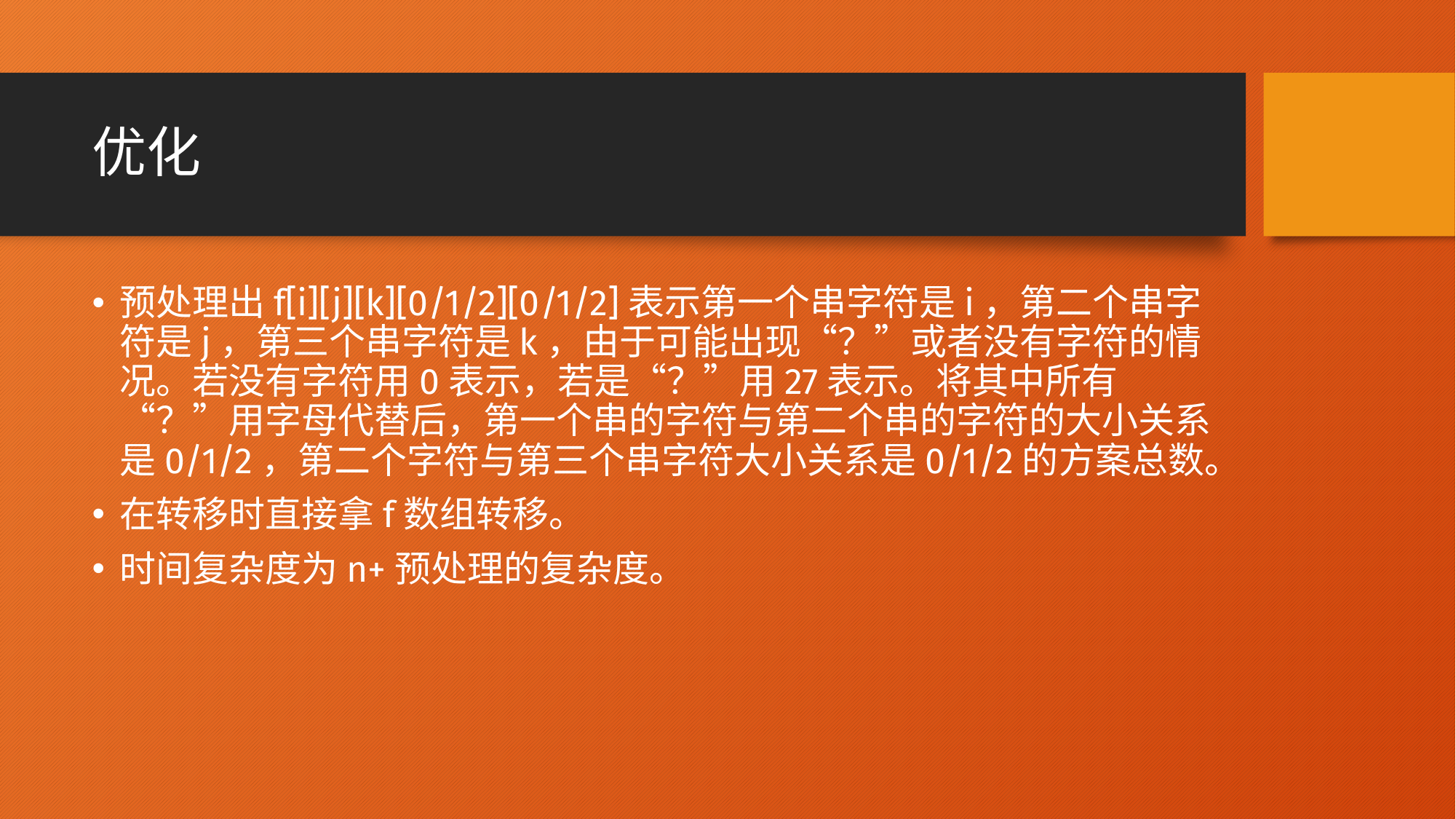

# 优化
预处理出f[i][j][k][0/1/2][0/1/2]表示第一个串字符是i，第二个串字符是j，第三个串字符是k，由于可能出现“？”或者没有字符的情况。若没有字符用0表示，若是“？”用27表示。将其中所有“？”用字母代替后，第一个串的字符与第二个串的字符的大小关系是0/1/2，第二个字符与第三个串字符大小关系是0/1/2的方案总数。
在转移时直接拿f数组转移。
时间复杂度为n+预处理的复杂度。